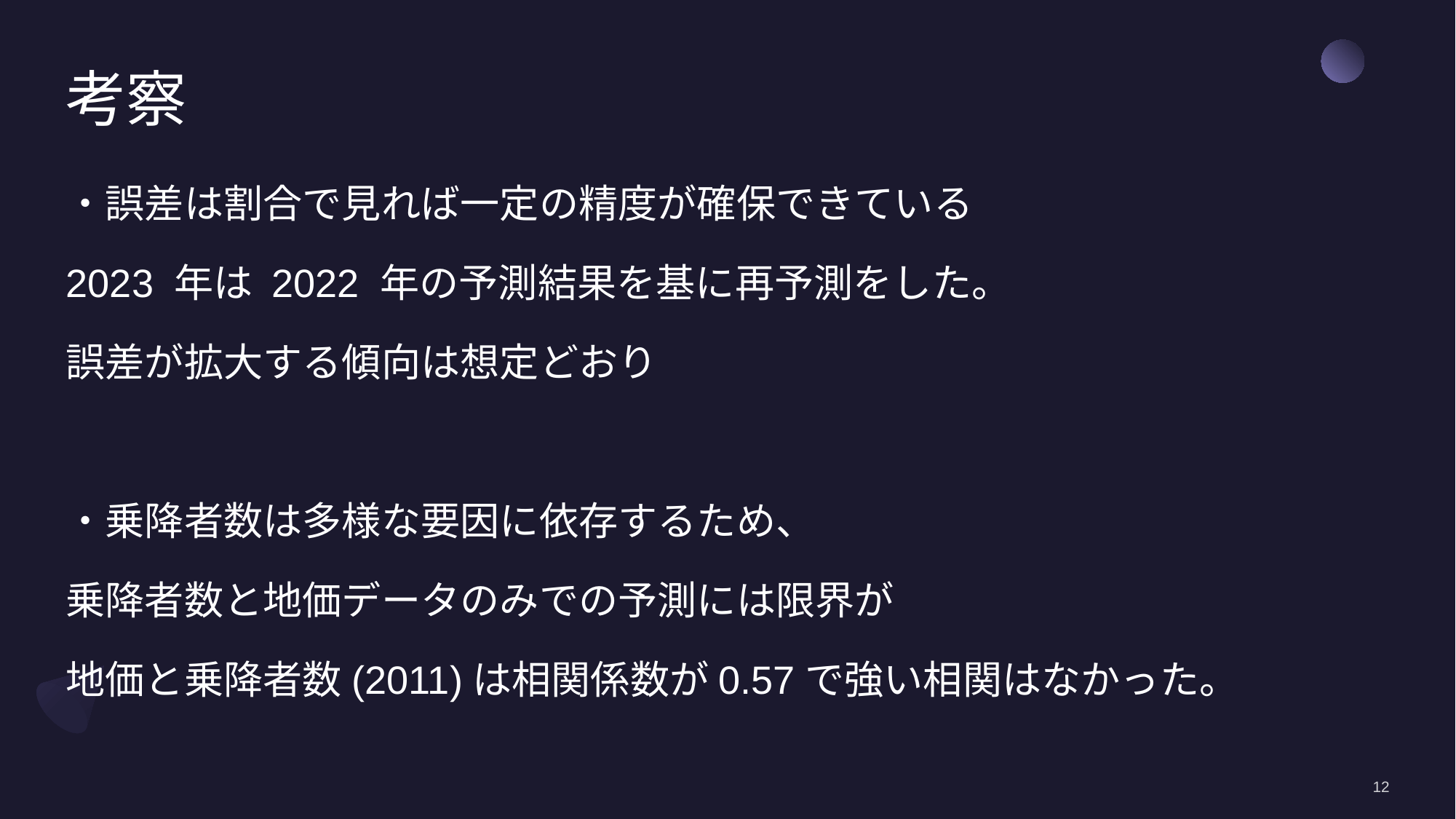

# 考察
・誤差は割合で見れば一定の精度が確保できている
2023 年は 2022 年の予測結果を基に再予測をした。
誤差が拡大する傾向は想定どおり

・乗降者数は多様な要因に依存するため、
乗降者数と地価データのみでの予測には限界が
地価と乗降者数(2011)は相関係数が0.57で強い相関はなかった。

12